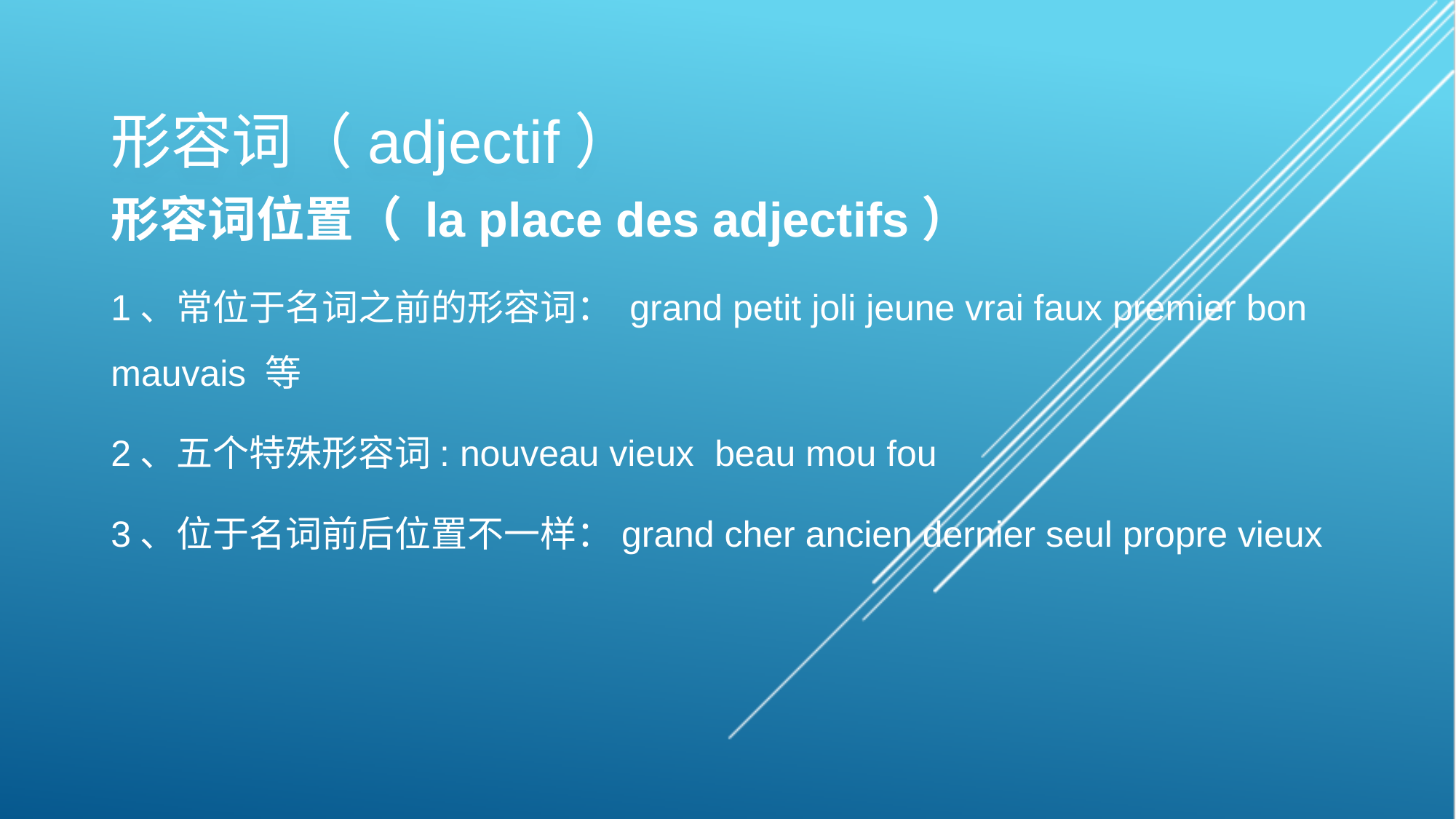

# 形容词（adjectif）
形容词位置（ la place des adjectifs）
1、常位于名词之前的形容词： grand petit joli jeune vrai faux premier bon mauvais 等
2、五个特殊形容词: nouveau vieux  beau mou fou
3、位于名词前后位置不一样：grand cher ancien dernier seul propre vieux